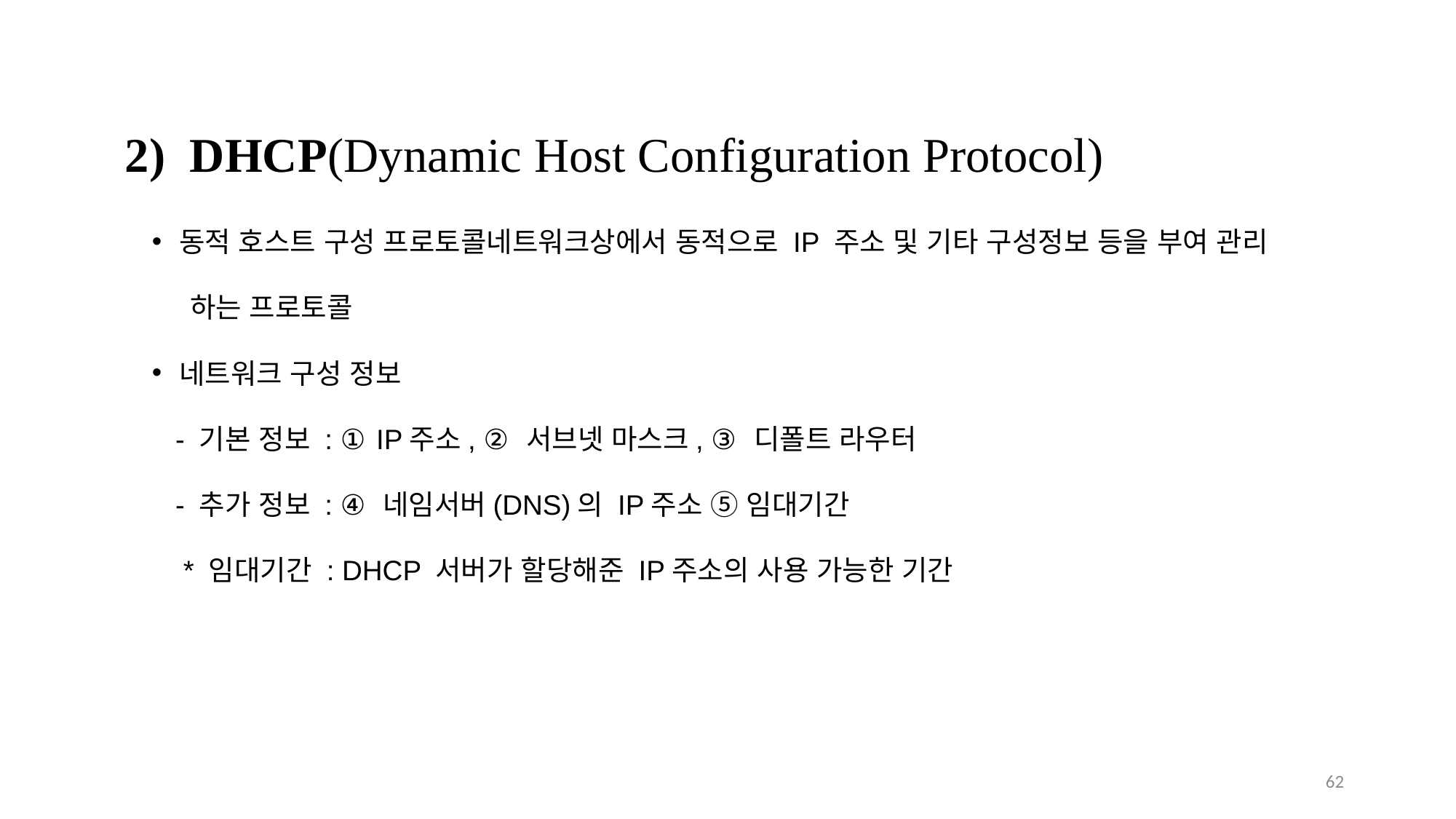

# 2)  DHCP(Dynamic Host Configuration Protocol)
동적 호스트 구성 프로토콜네트워크상에서 동적으로 IP 주소 및 기타 구성정보 등을 부여 관리
    하는 프로토콜
네트워크 구성 정보
   - 기본 정보 : ① IP주소, ② 서브넷 마스크, ③ 디폴트 라우터
   - 추가 정보 : ④ 네임서버(DNS)의 IP주소 ➄ 임대기간
    * 임대기간 : DHCP 서버가 할당해준 IP주소의 사용 가능한 기간

62